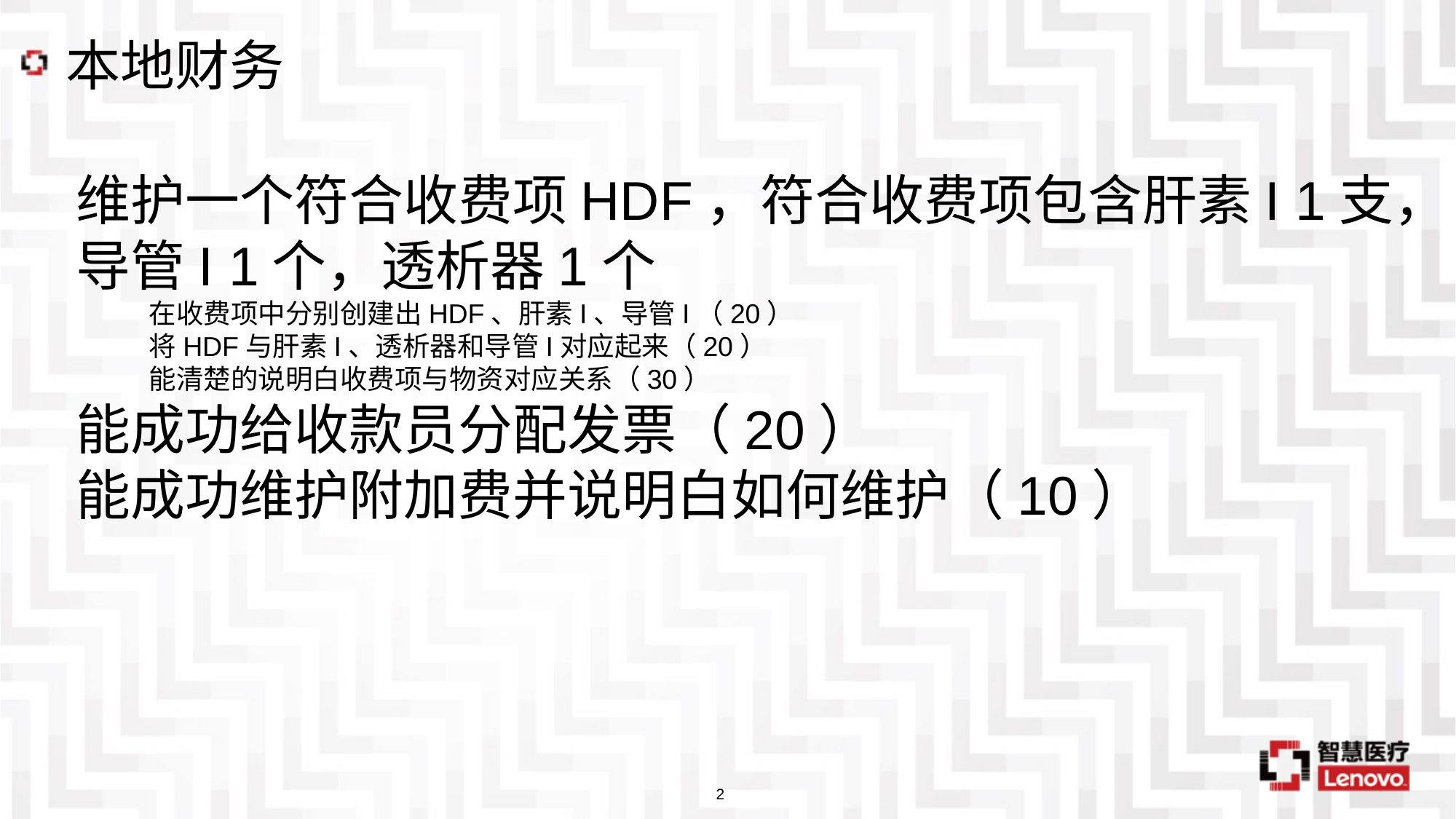

# 本地财务
维护一个符合收费项HDF，符合收费项包含肝素I 1支，导管I 1个，透析器1个
在收费项中分别创建出HDF、肝素I、导管I（20）
将HDF与肝素I、透析器和导管I对应起来（20）
能清楚的说明白收费项与物资对应关系（30）
能成功给收款员分配发票（20）
能成功维护附加费并说明白如何维护（10）